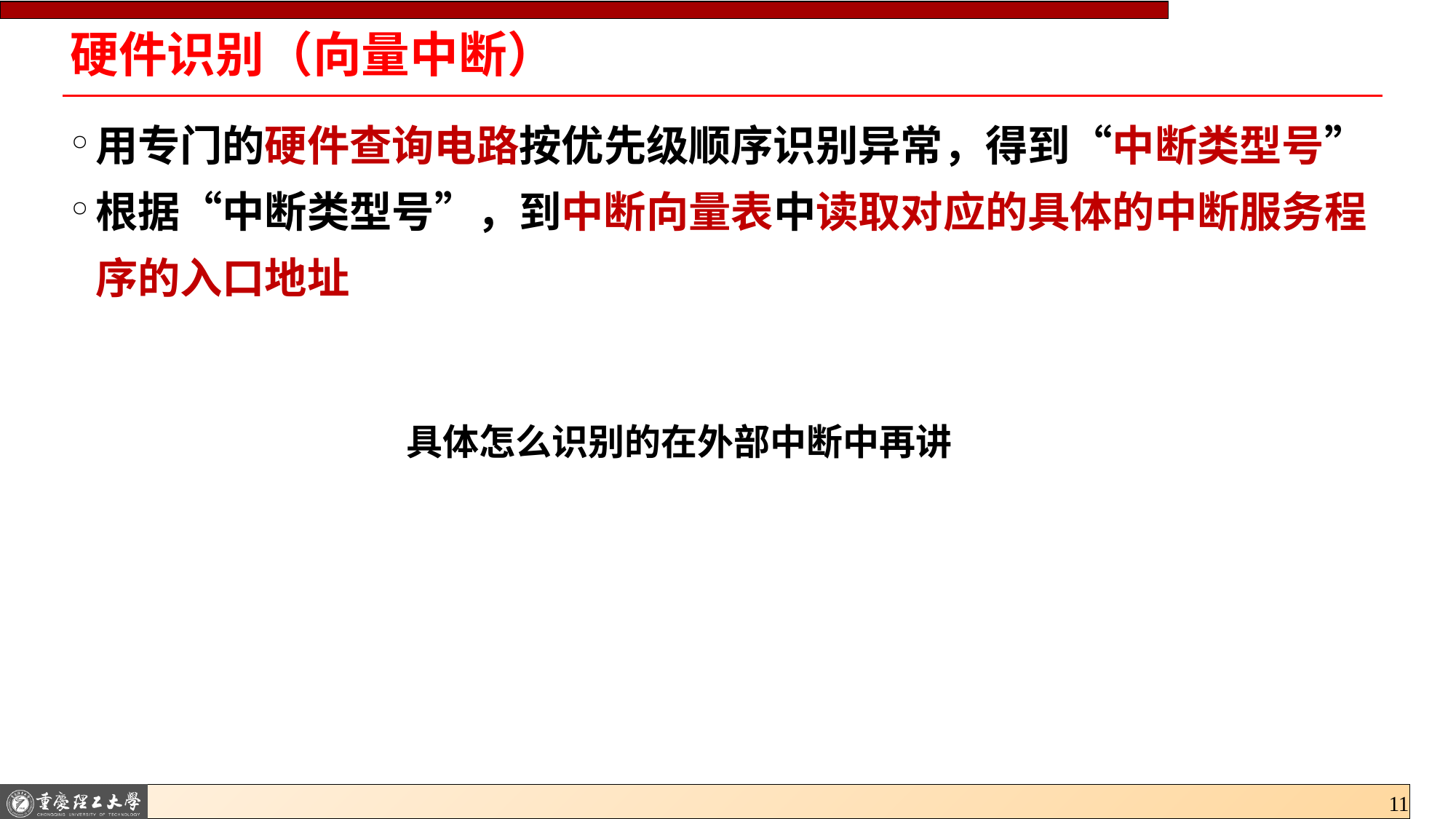

# 硬件识别（向量中断）
用专门的硬件查询电路按优先级顺序识别异常，得到“中断类型号”
根据“中断类型号”，到中断向量表中读取对应的具体的中断服务程序的入口地址
具体怎么识别的在外部中断中再讲